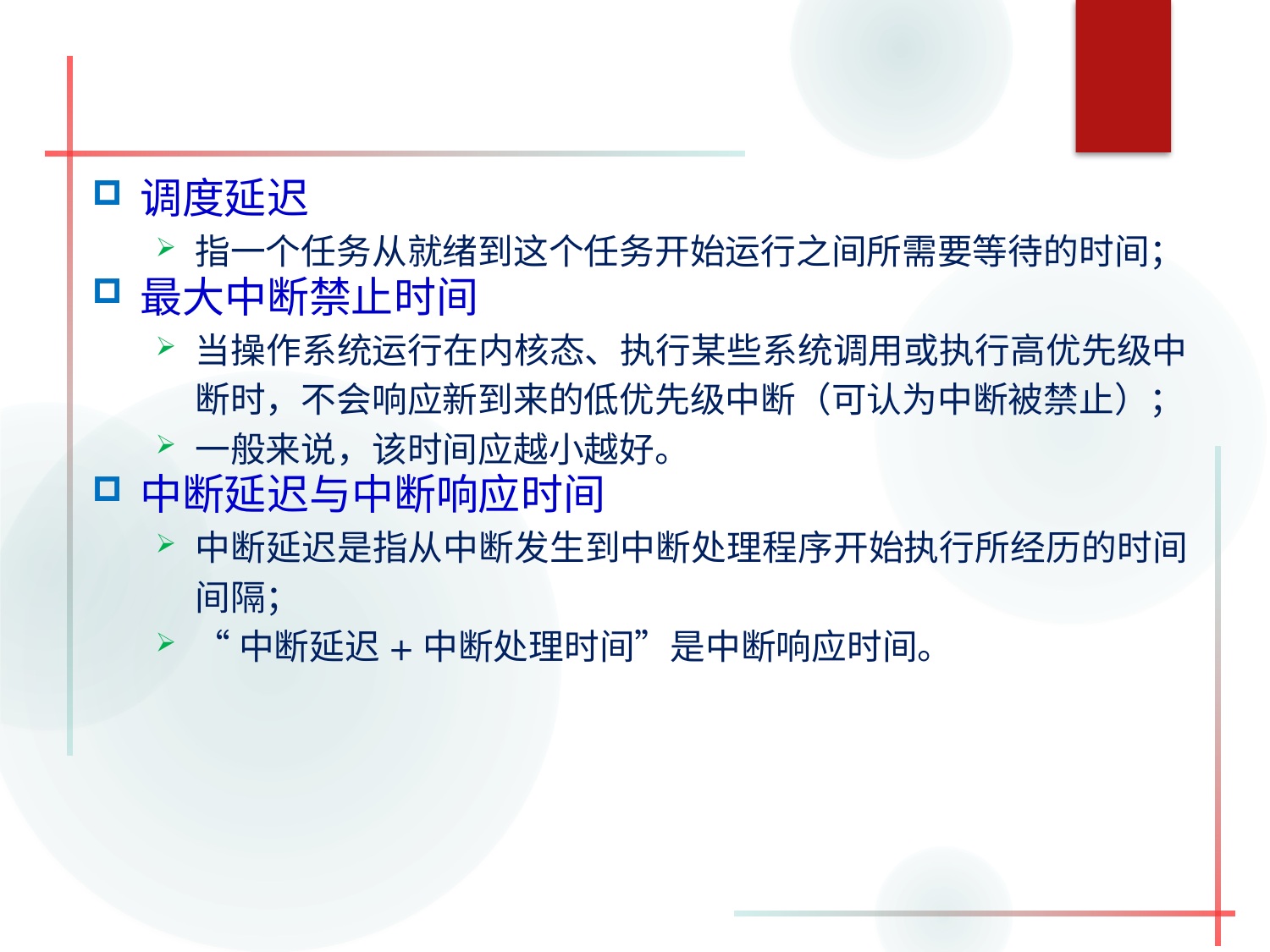

30
#
调度延迟
指一个任务从就绪到这个任务开始运行之间所需要等待的时间；
最大中断禁止时间
当操作系统运行在内核态、执行某些系统调用或执行高优先级中断时，不会响应新到来的低优先级中断（可认为中断被禁止）；
一般来说，该时间应越小越好。
中断延迟与中断响应时间
中断延迟是指从中断发生到中断处理程序开始执行所经历的时间间隔；
“中断延迟+中断处理时间”是中断响应时间。